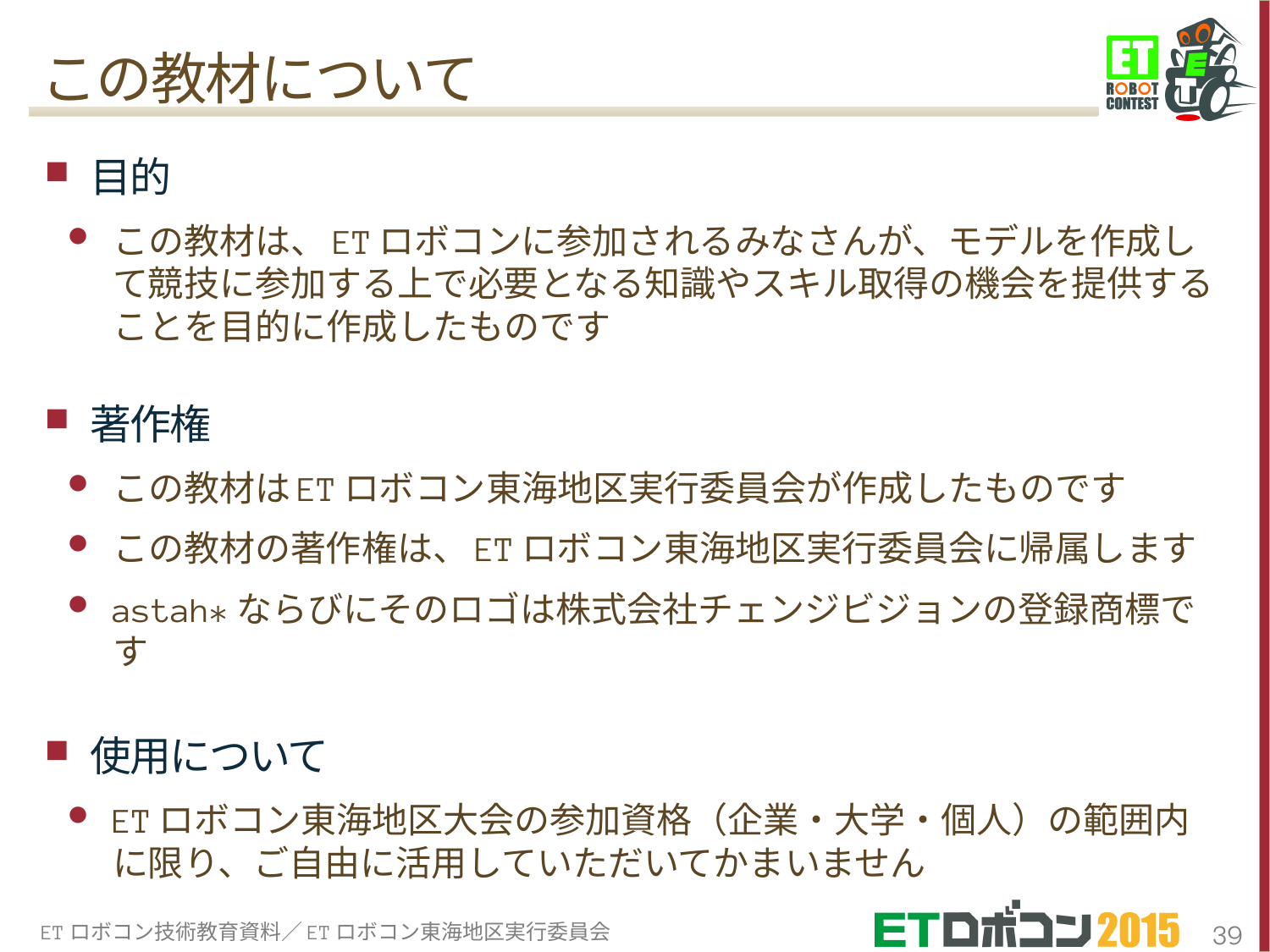

# この教材について
目的
この教材は、ETロボコンに参加されるみなさんが、モデルを作成して競技に参加する上で必要となる知識やスキル取得の機会を提供することを目的に作成したものです

著作権
この教材はETロボコン東海地区実行委員会が作成したものです
この教材の著作権は、ETロボコン東海地区実行委員会に帰属します
astah*ならびにそのロゴは株式会社チェンジビジョンの登録商標です

使用について
ETロボコン東海地区大会の参加資格（企業・大学・個人）の範囲内に限り、ご自由に活用していただいてかまいません
ETロボコン技術教育資料／ETロボコン東海地区実行委員会
39